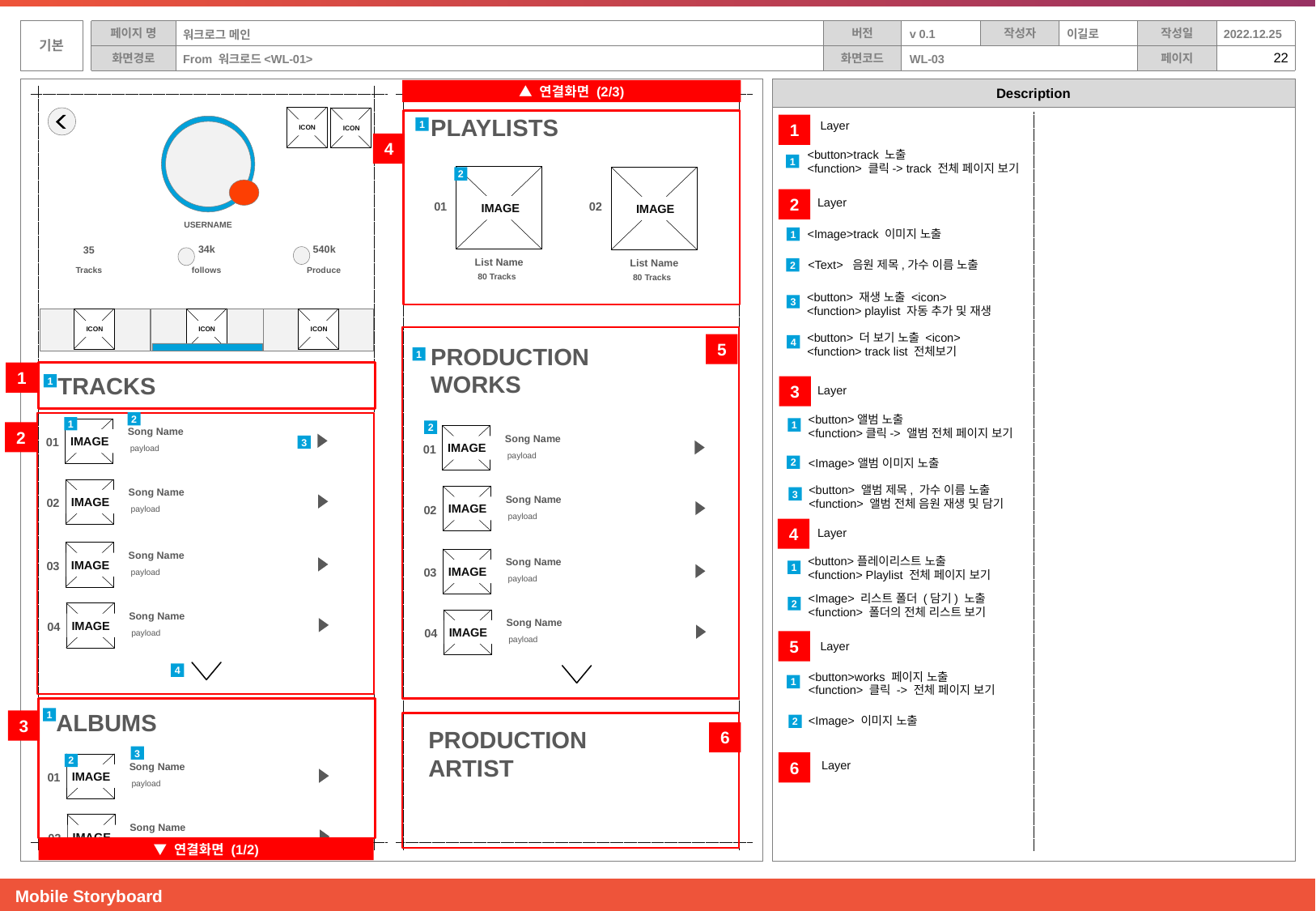

이길로
v 0.1
2022.12.25
워크로그 메인
From 워크로드<WL-01>
WL-03
▲ 연결화면 (2/3)

ICON

ICON

PLAYLISTS

1

1
Layer

4
<button>track 노출
<function> 클릭-> track 전체 페이지 보기
1

IMAGE
2

IMAGE

2
01
Layer
02
USERNAME
1
<Image>track 이미지 노출
34k
540k
35

List Name
List Name
2
<Text>  음원 제목,가수 이름 노출
Tracks
follows
Produce
80 Tracks
80 Tracks
<button> 재생 노출 <icon>
<function> playlist 자동 추가 및 재생
3

ICON

ICON

ICON

<button> 더 보기 노출 <icon>
<function> track list 전체보기
5
4

1
PRODUCTION WORKS
1

TRACKS
1
3
Layer
2

<button>앨범 노출
<function>클릭-> 앨범 전체 페이지 보기
1
1

IMAGE
2
Song Name
2

IMAGE
Song Name
01

3
01

payload
payload
2
<Image>앨범 이미지 노출

IMAGE
Song Name
<button> 앨범 제목, 가수 이름 노출
<function> 앨범 전체 음원 재생 및 담기

IMAGE
3
Song Name
02

02

payload
payload
4
Layer

IMAGE
Song Name

IMAGE
Song Name
<button>플레이리스트 노출
<function> Playlist 전체 페이지 보기
03

1
03

payload
payload
<Image> 리스트 폴더 (담기) 노출
<function> 폴더의 전체 리스트 보기
2

IMAGE
Song Name

IMAGE
Song Name
04

04

payload
5
payload
Layer

4
<button>works 페이지 노출
<function> 클릭 -> 전체 페이지 보기
1

ALBUMS
1
3

<Image> 이미지 노출
2
6
PRODUCTION ARTIST
3
6

IMAGE
2
Song Name
Layer
01

payload

IMAGE
Song Name
02

payload
▼ 연결화면 (1/2)